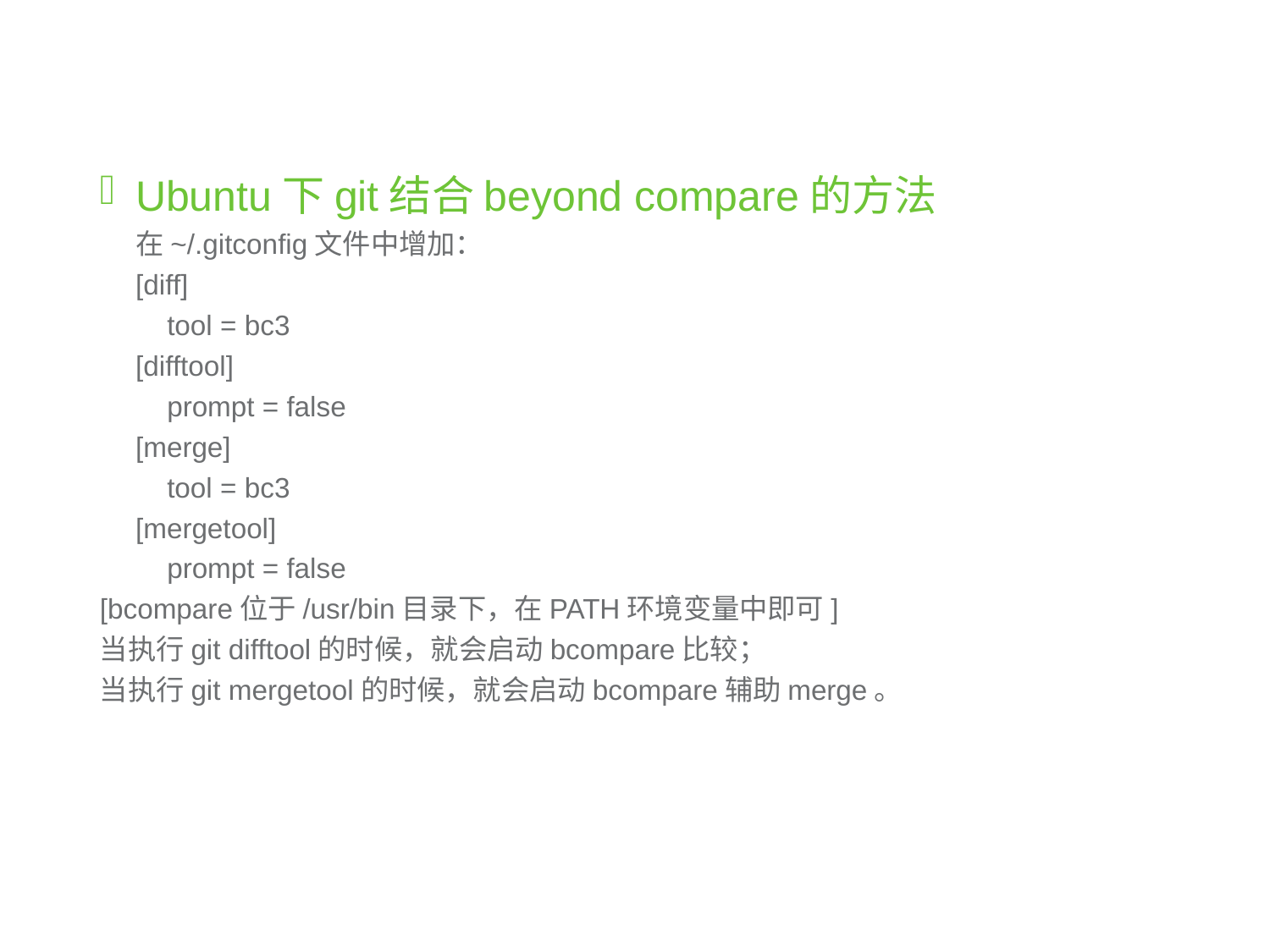

Ubuntu下git结合beyond compare的方法
在~/.gitconfig文件中增加：
[diff]
    tool = bc3
[difftool]
    prompt = false
[merge]
    tool = bc3
[mergetool]
    prompt = false
[bcompare位于/usr/bin目录下，在PATH环境变量中即可]
当执行git difftool的时候，就会启动bcompare比较；
当执行git mergetool的时候，就会启动bcompare辅助merge。